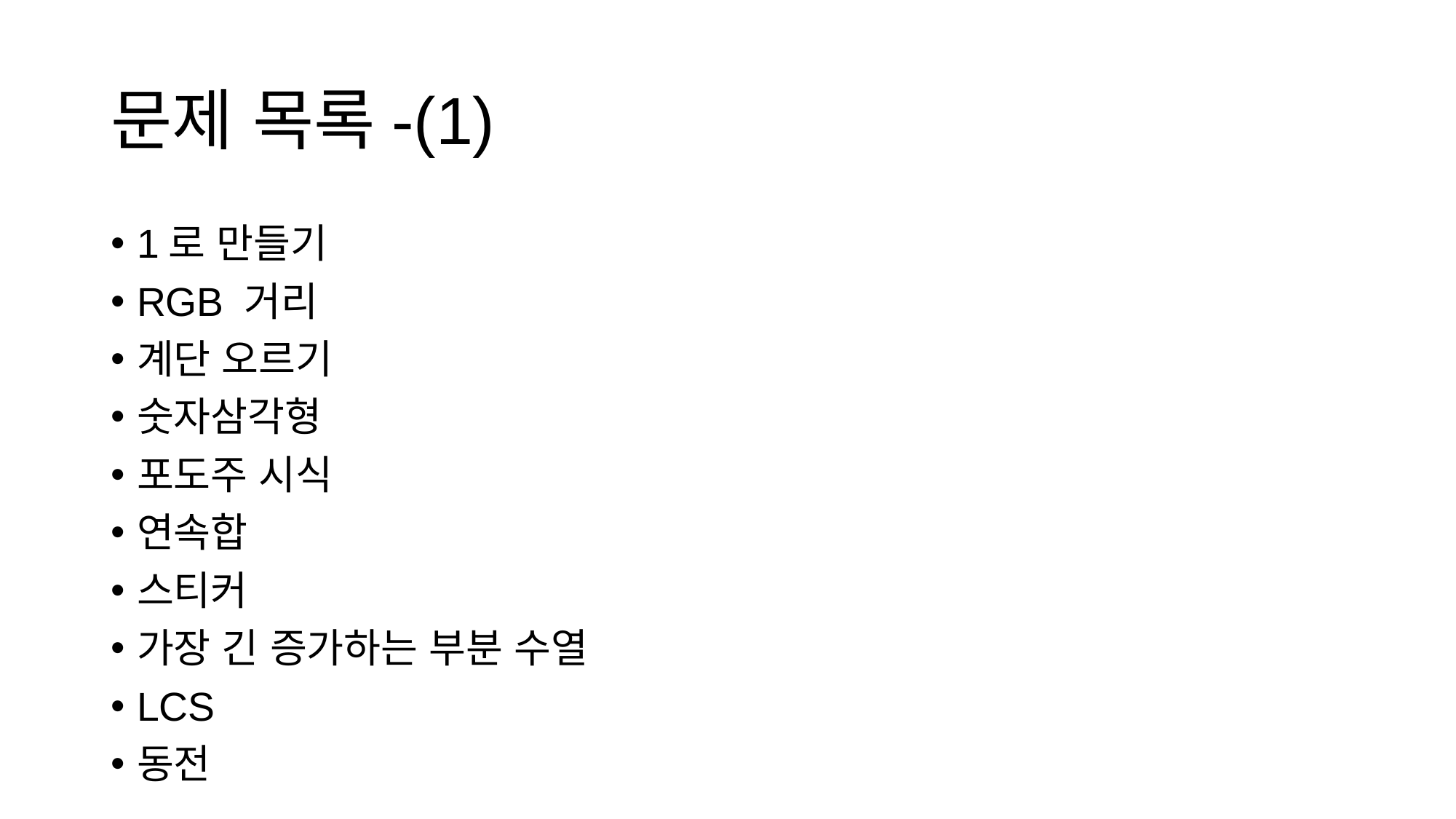

# 문제 목록-(1)
1로 만들기
RGB 거리
계단 오르기
숫자삼각형
포도주 시식
연속합
스티커
가장 긴 증가하는 부분 수열
LCS
동전